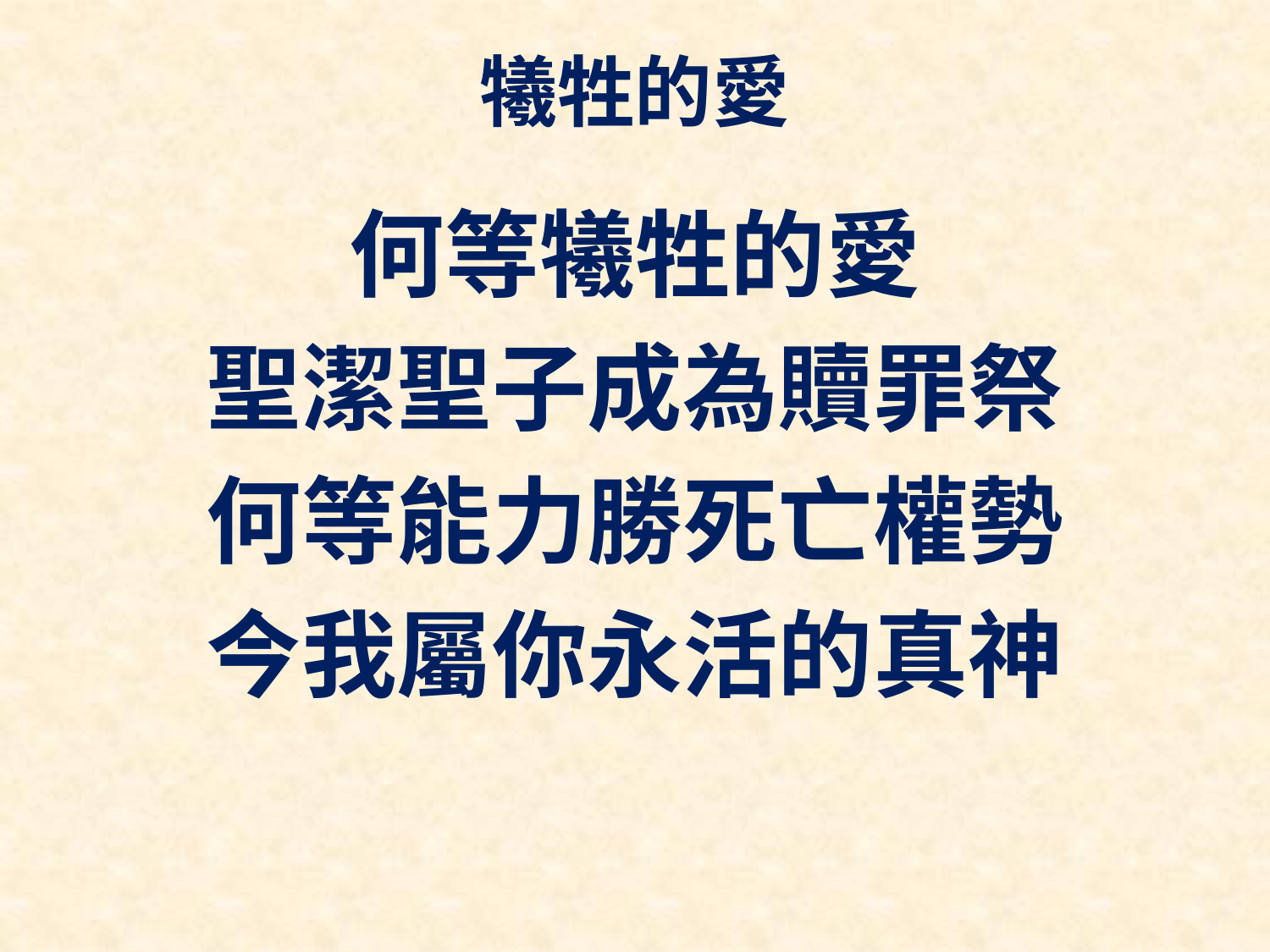

犧牲的愛
何等犧牲的愛
聖潔聖子成為贖罪祭
何等能力勝死亡權勢
今我屬你永活的真神